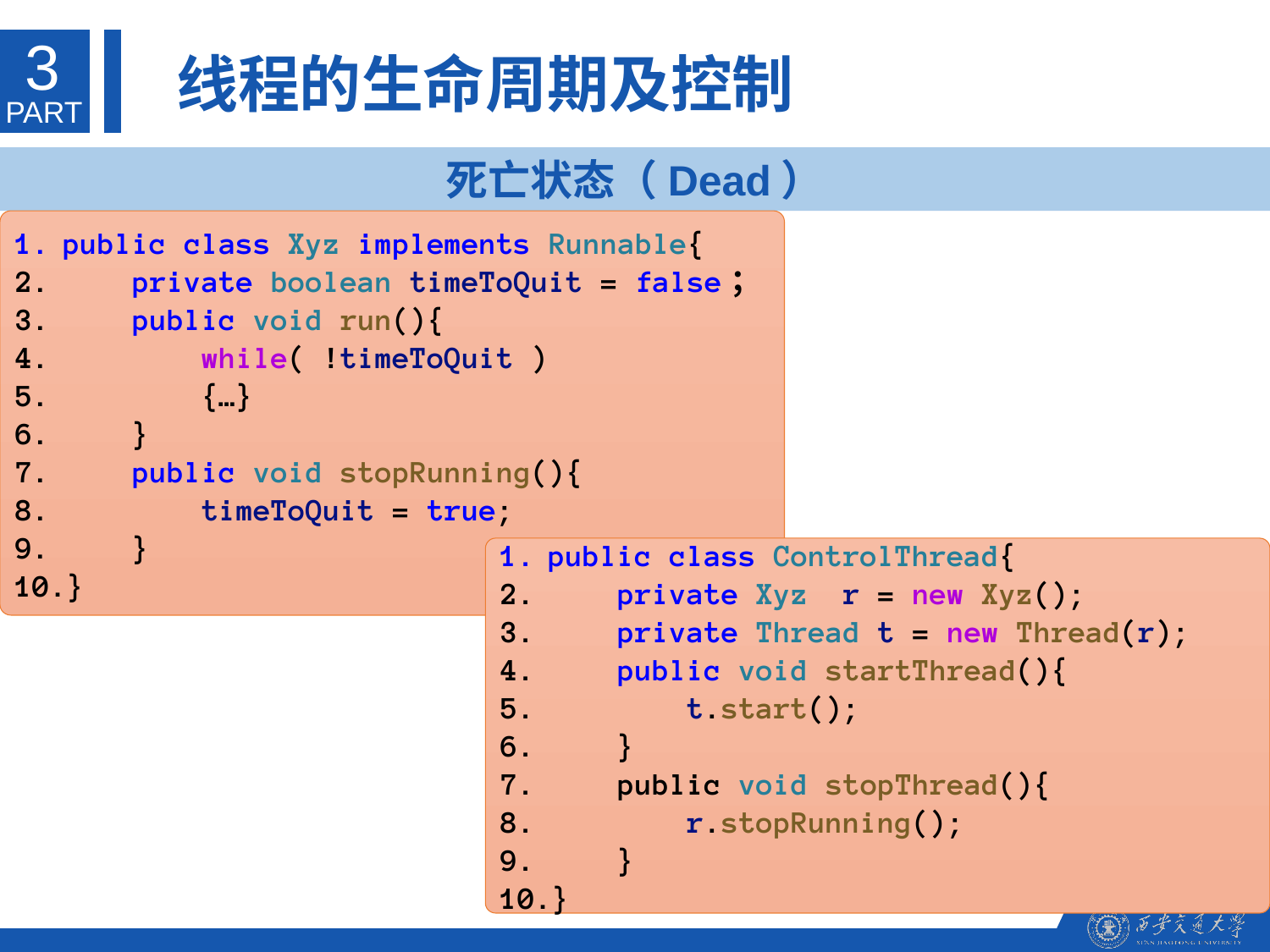

3
 线程的生命周期及控制
PART
死亡状态（Dead）
public class Xyz implements Runnable{
    private boolean timeToQuit = false；
    public void run(){
        while( !timeToQuit )
        {…}
    }
    public void stopRunning(){
        timeToQuit = true;
    }
}
public class ControlThread{
    private Xyz  r = new Xyz();
    private Thread t = new Thread(r);
    public void startThread(){
        t.start();
    }
    public void stopThread(){
        r.stopRunning();
    }
}